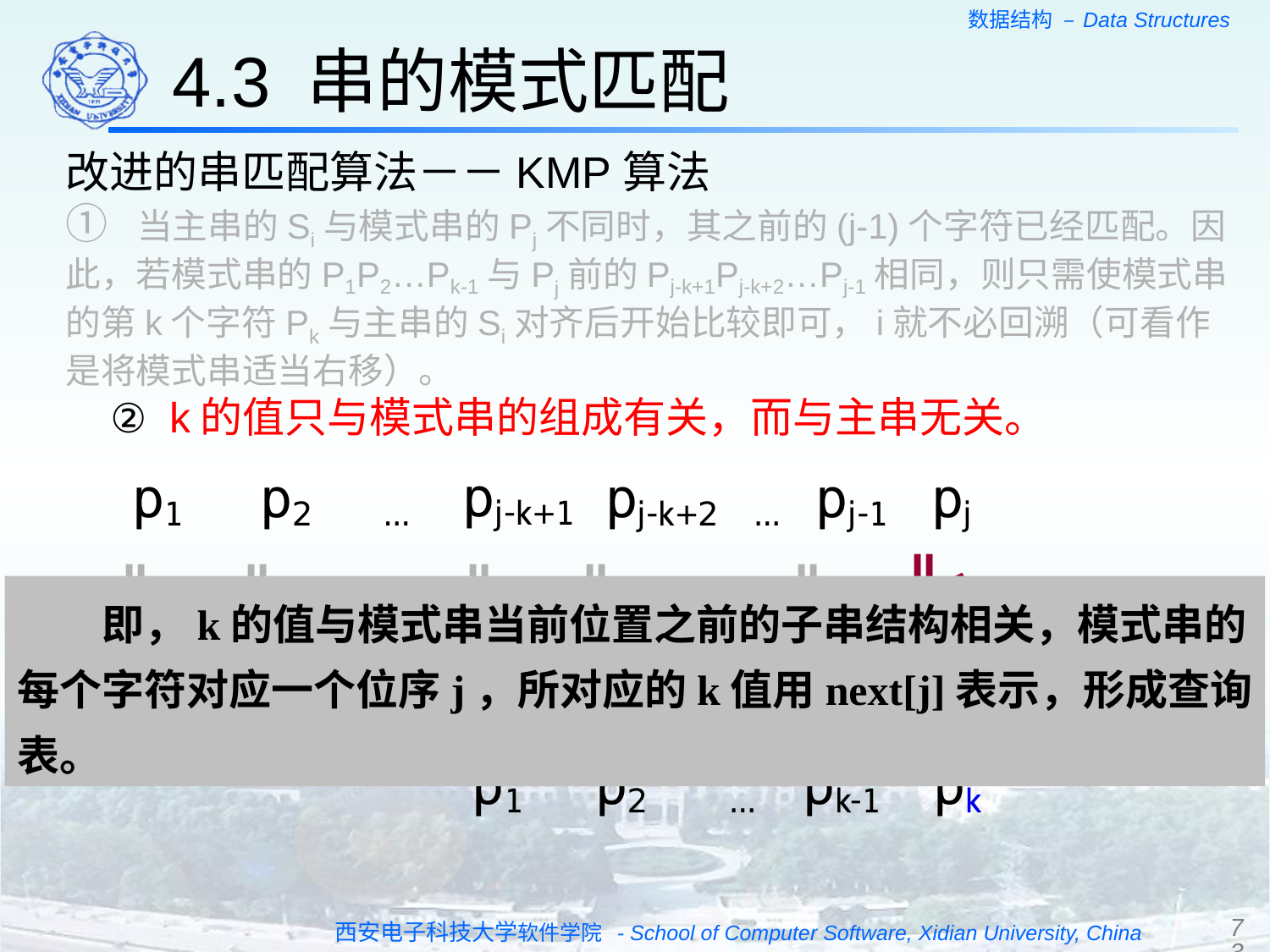

4.3 串的模式匹配
改进的串匹配算法－－KMP算法
①  当主串的Si与模式串的Pj不同时，其之前的(j-1)个字符已经匹配。因此，若模式串的P1P2…Pk-1与Pj前的Pj-k+1Pj-k+2…Pj-1相同，则只需使模式串的第k个字符Pk与主串的Si对齐后开始比较即可，i就不必回溯（可看作是将模式串适当右移）。
    ②  k的值只与模式串的组成有关，而与主串无关。
p1
p2
…
pj-k+2
…
pj-1
pj
pj-k+1
‖

‖
‖
‖
‖
‖
　　即，k的值与模式串当前位置之前的子串结构相关，模式串的每个字符对应一个位序j，所对应的k值用next[j]表示，形成查询表。
si-j+1
si-j+2
…
si-k+1
si-k+2
…
si-1
si
si+1
…
‖
‖
‖

p1
p2
…
pk-1
pk
73